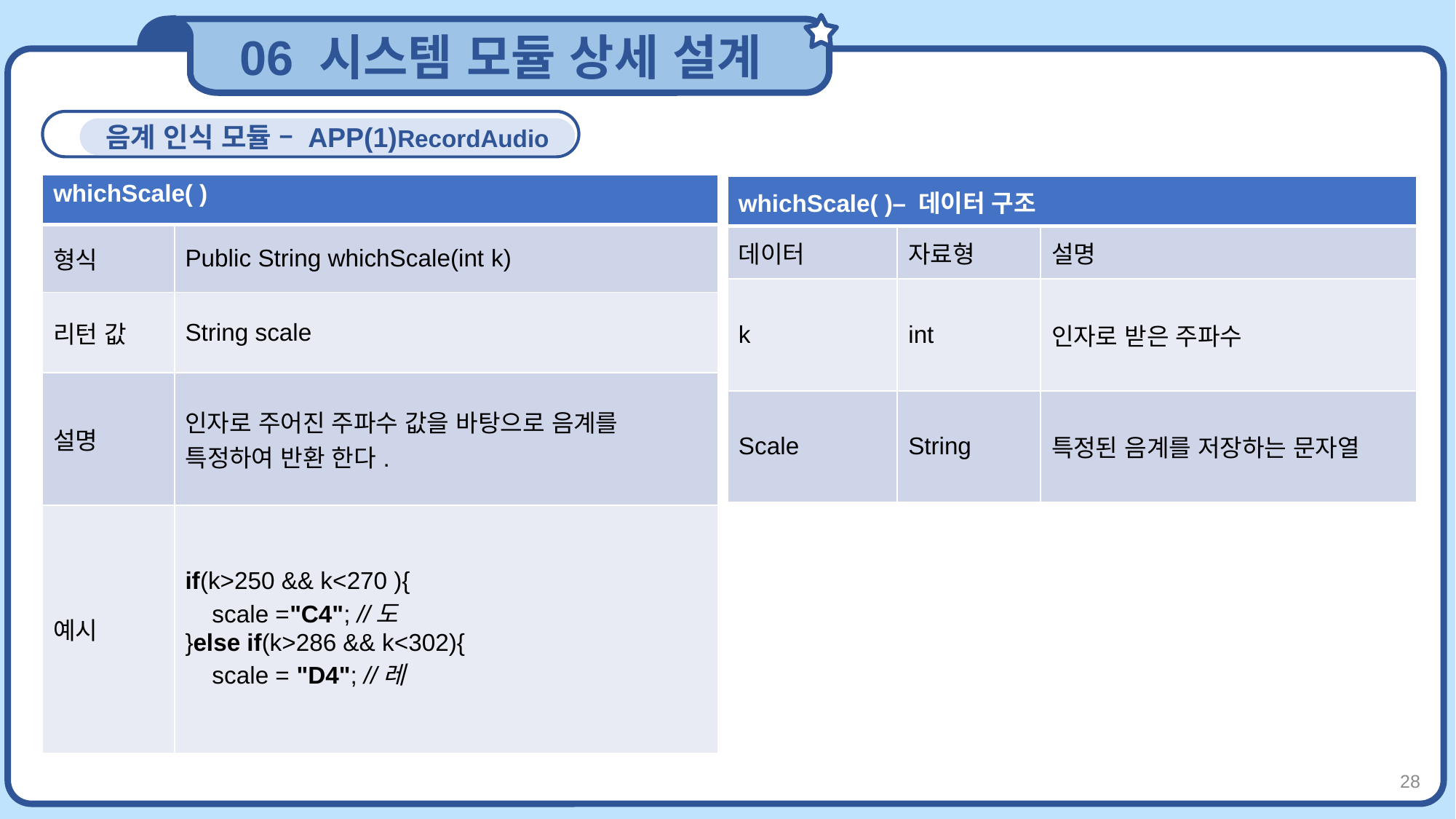

06 시스템 모듈 상세 설계

CONTENTS
음계 인식 모듈 – APP(1)RecordAudio
| whichScale( ) |  |
| --- | --- |
| 형식 | Public String whichScale(int k) |
| 리턴 값 | String scale |
| 설명 | 인자로 주어진 주파수 값을 바탕으로 음계를 특정하여 반환 한다. |
| 예시 | if(k>250 && k<270 ){ scale ="C4"; //도 }else if(k>286 && k<302){ scale = "D4"; //레 |
| whichScale( )– 데이터 구조 |  |  |
| --- | --- | --- |
| 데이터 | 자료형 | 설명 |
| k | int | 인자로 받은 주파수 |
| Scale | String | 특정된 음계를 저장하는 문자열 |
28